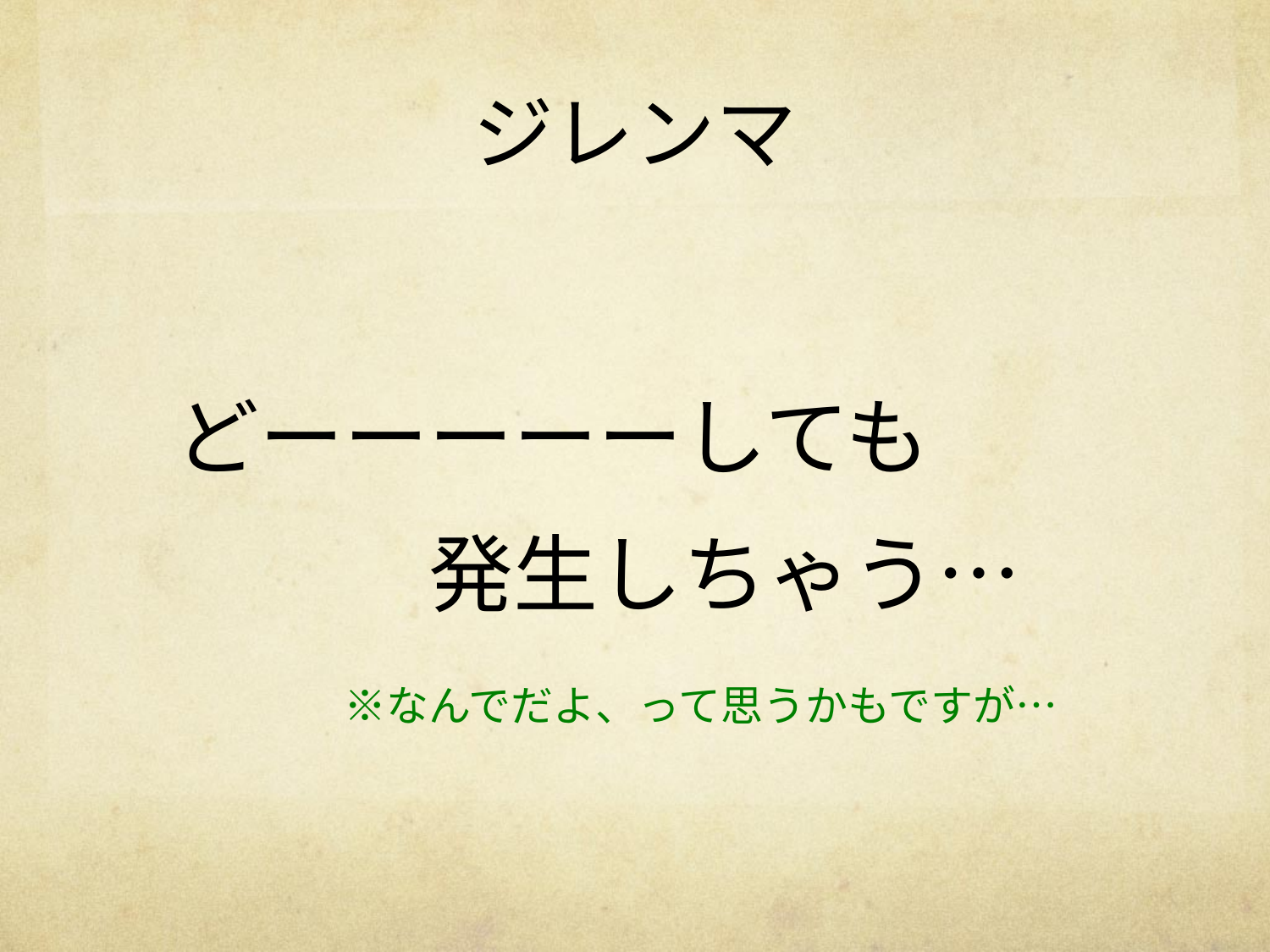

# ジレンマ

　どーーーーーしても
　　　　発生しちゃう…
　　　　※なんでだよ、って思うかもですが…